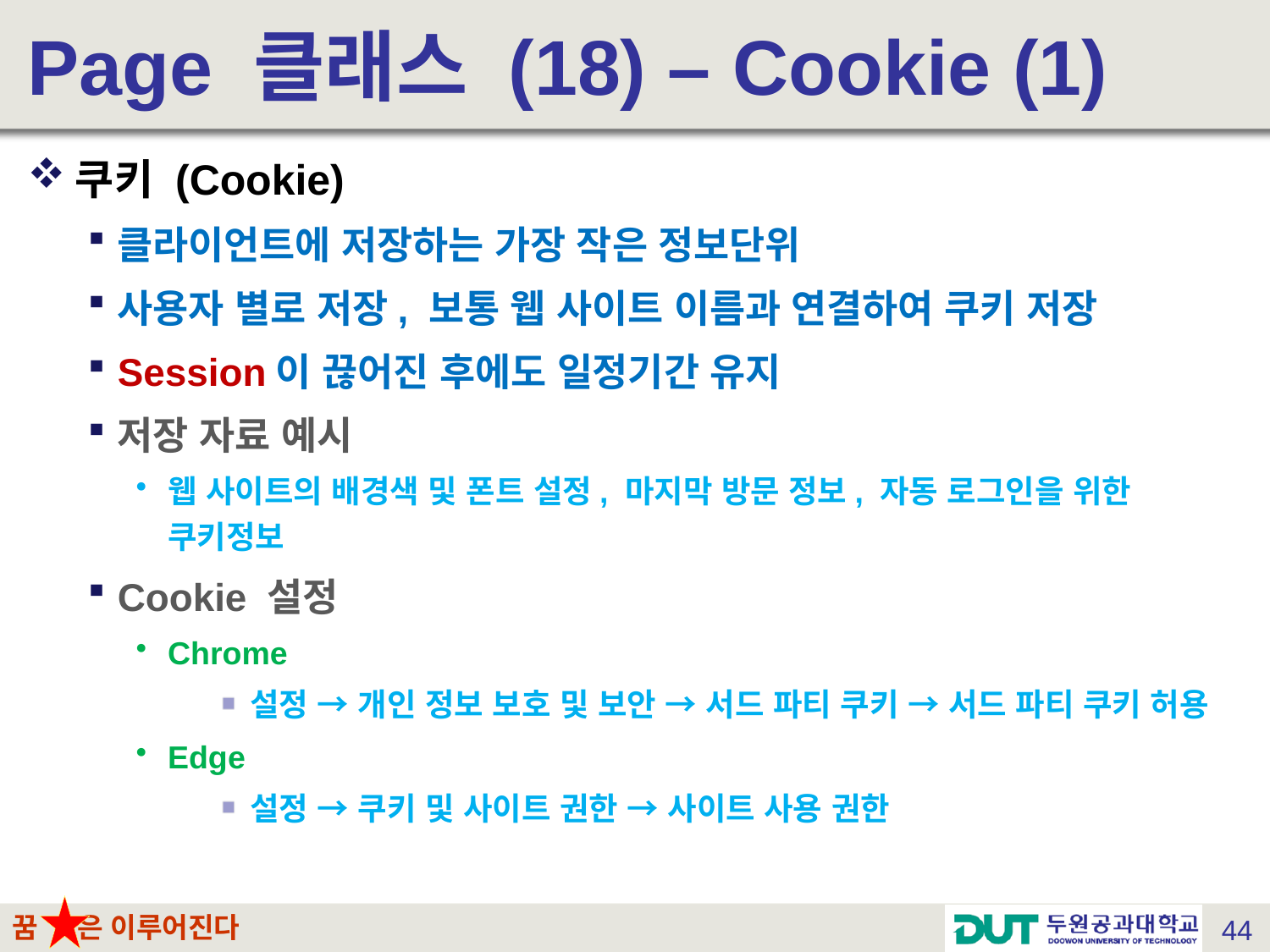

# Page 클래스 (18) – Cookie (1)
쿠키 (Cookie)
클라이언트에 저장하는 가장 작은 정보단위
사용자 별로 저장, 보통 웹 사이트 이름과 연결하여 쿠키 저장
Session이 끊어진 후에도 일정기간 유지
저장 자료 예시
웹 사이트의 배경색 및 폰트 설정, 마지막 방문 정보, 자동 로그인을 위한 쿠키정보
Cookie 설정
Chrome
설정 → 개인 정보 보호 및 보안 → 서드 파티 쿠키 → 서드 파티 쿠키 허용
Edge
설정 → 쿠키 및 사이트 권한 → 사이트 사용 권한